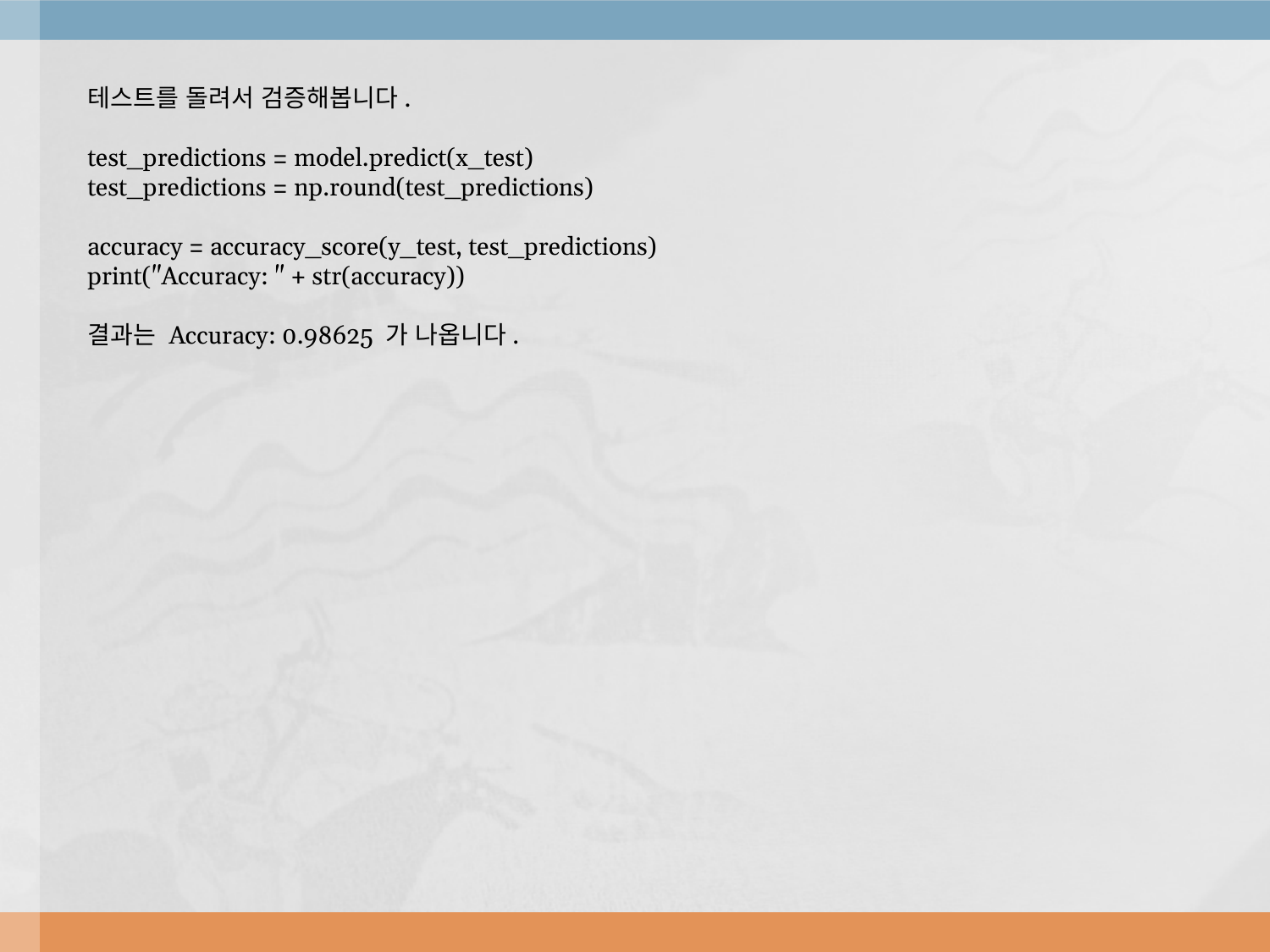

테스트를 돌려서 검증해봅니다.

test_predictions = model.predict(x_test)
test_predictions = np.round(test_predictions)
accuracy = accuracy_score(y_test, test_predictions)
print("Accuracy: " + str(accuracy))

결과는 Accuracy: 0.98625 가 나옵니다.